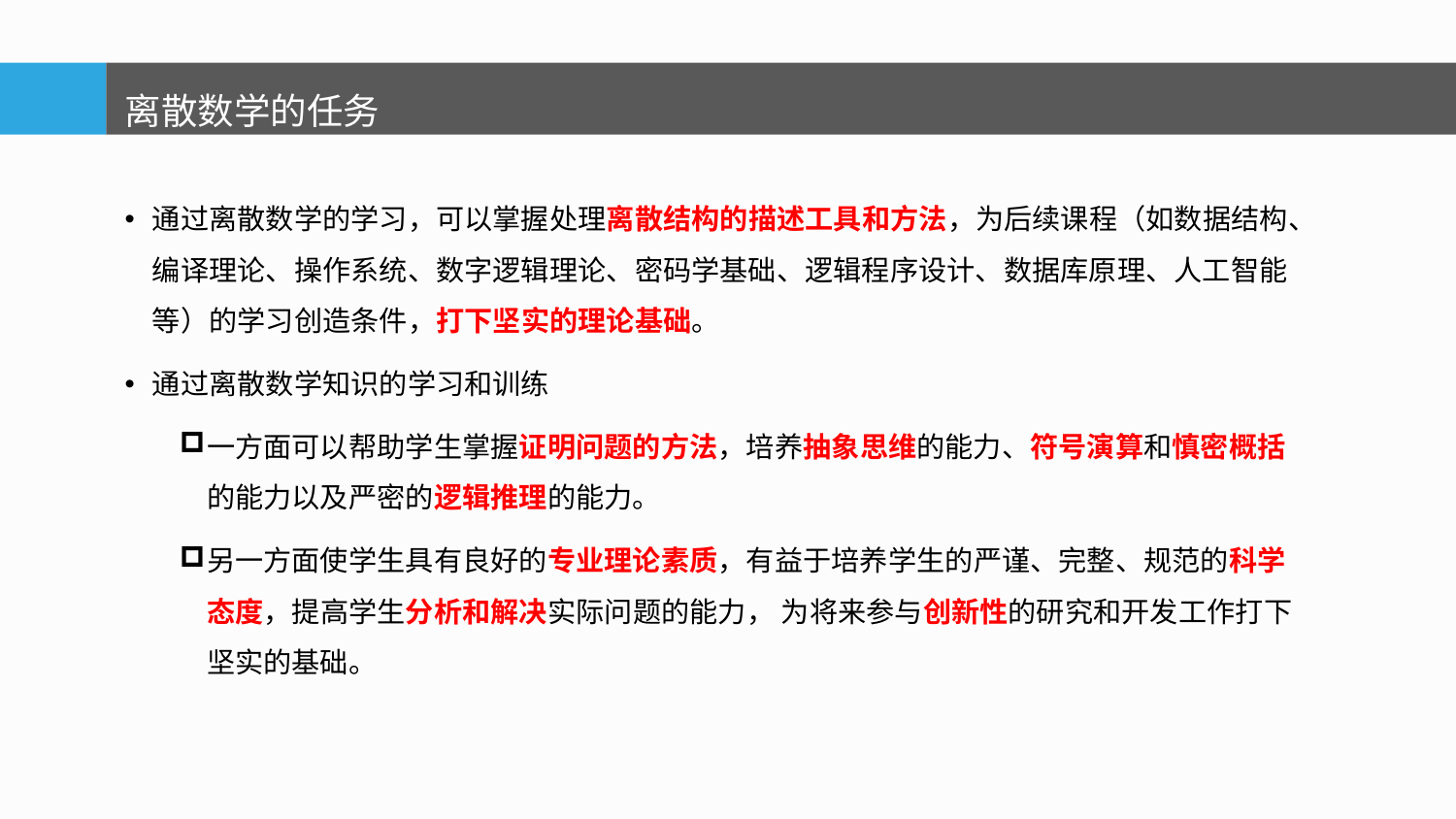

离散数学的任务

通过离散数学的学习，可以掌握处理离散结构的描述工具和方法，为后续课程（如数据结构、编译理论、操作系统、数字逻辑理论、密码学基础、逻辑程序设计、数据库原理、人工智能等）的学习创造条件，打下坚实的理论基础。
通过离散数学知识的学习和训练
一方面可以帮助学生掌握证明问题的方法，培养抽象思维的能力、符号演算和慎密概括的能力以及严密的逻辑推理的能力。
另一方面使学生具有良好的专业理论素质，有益于培养学生的严谨、完整、规范的科学态度，提高学生分析和解决实际问题的能力， 为将来参与创新性的研究和开发工作打下坚实的基础。